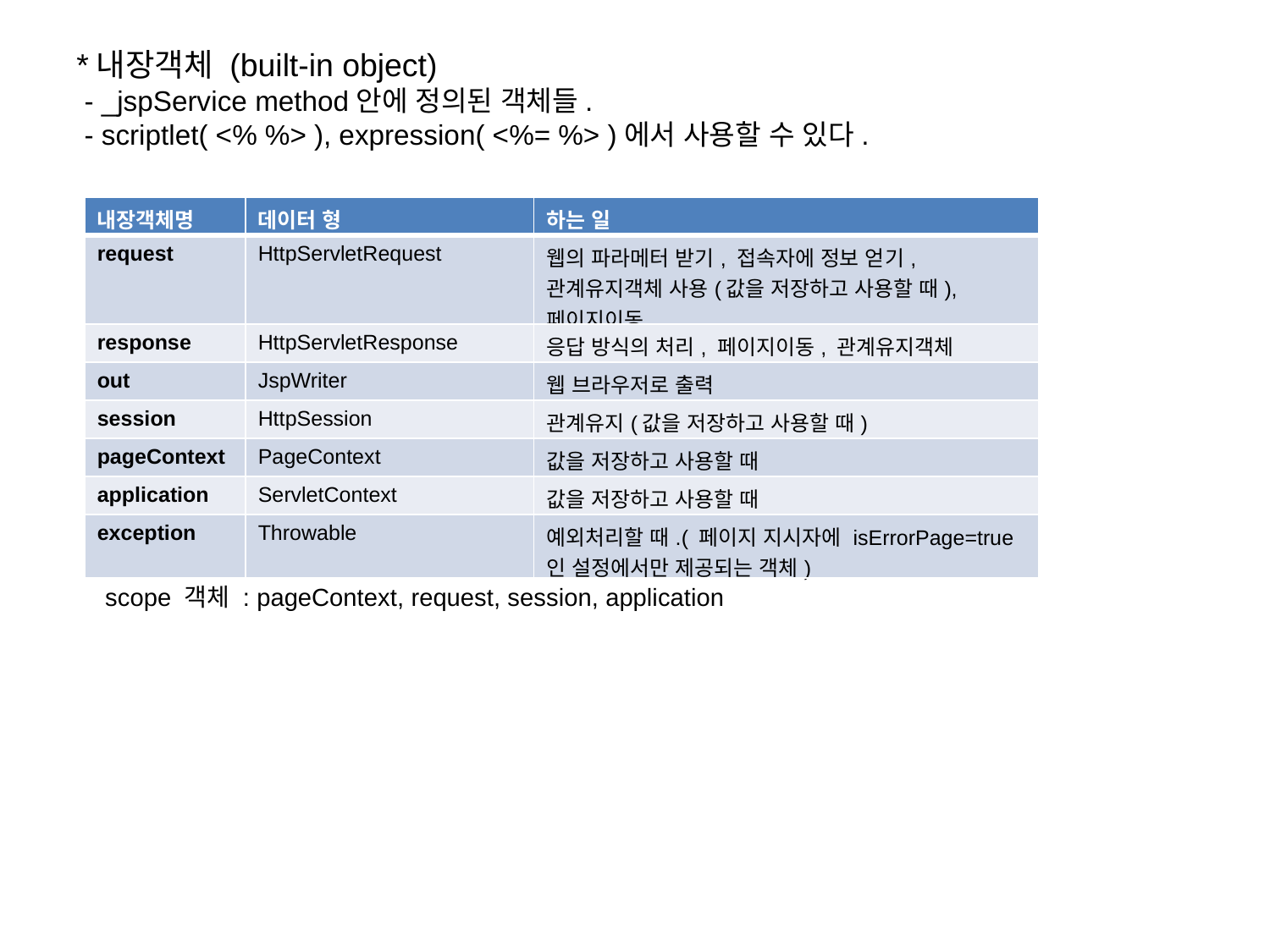

*내장객체 (built-in object)
 - _jspService method안에 정의된 객체들.
 - scriptlet( <% %> ), expression( <%= %> )에서 사용할 수 있다.
| 내장객체명 | 데이터 형 | 하는 일 |
| --- | --- | --- |
| request | HttpServletRequest | 웹의 파라메터 받기, 접속자에 정보 얻기, 관계유지객체 사용(값을 저장하고 사용할 때), 페이지이동 |
| response | HttpServletResponse | 응답 방식의 처리, 페이지이동, 관계유지객체 |
| out | JspWriter | 웹 브라우저로 출력 |
| session | HttpSession | 관계유지(값을 저장하고 사용할 때) |
| pageContext | PageContext | 값을 저장하고 사용할 때 |
| application | ServletContext | 값을 저장하고 사용할 때 |
| exception | Throwable | 예외처리할 때.( 페이지 지시자에 isErrorPage=true 인 설정에서만 제공되는 객체) |
scope 객체 : pageContext, request, session, application